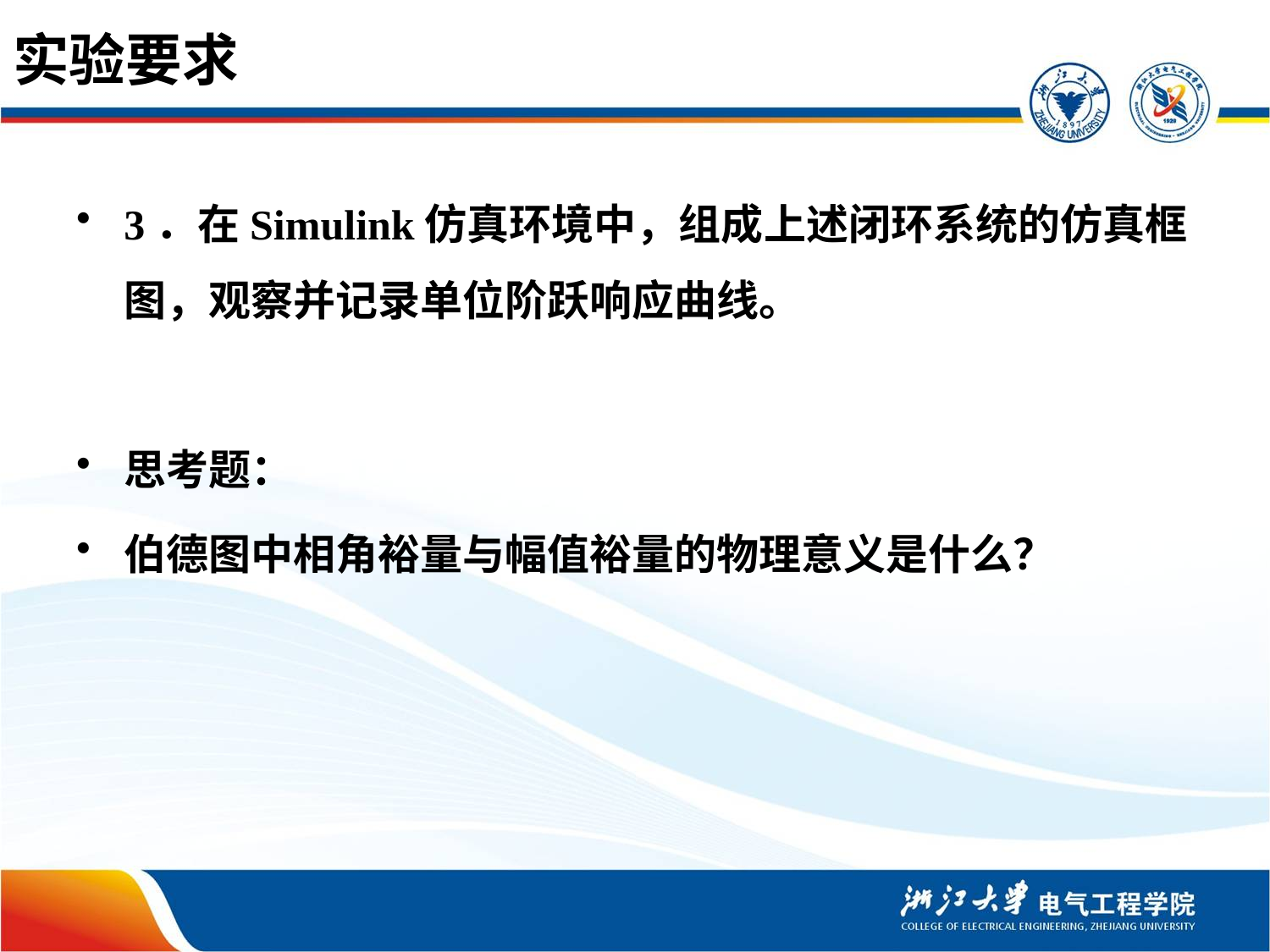

# 实验要求
3．在Simulink仿真环境中，组成上述闭环系统的仿真框图，观察并记录单位阶跃响应曲线。

思考题：
伯德图中相角裕量与幅值裕量的物理意义是什么？